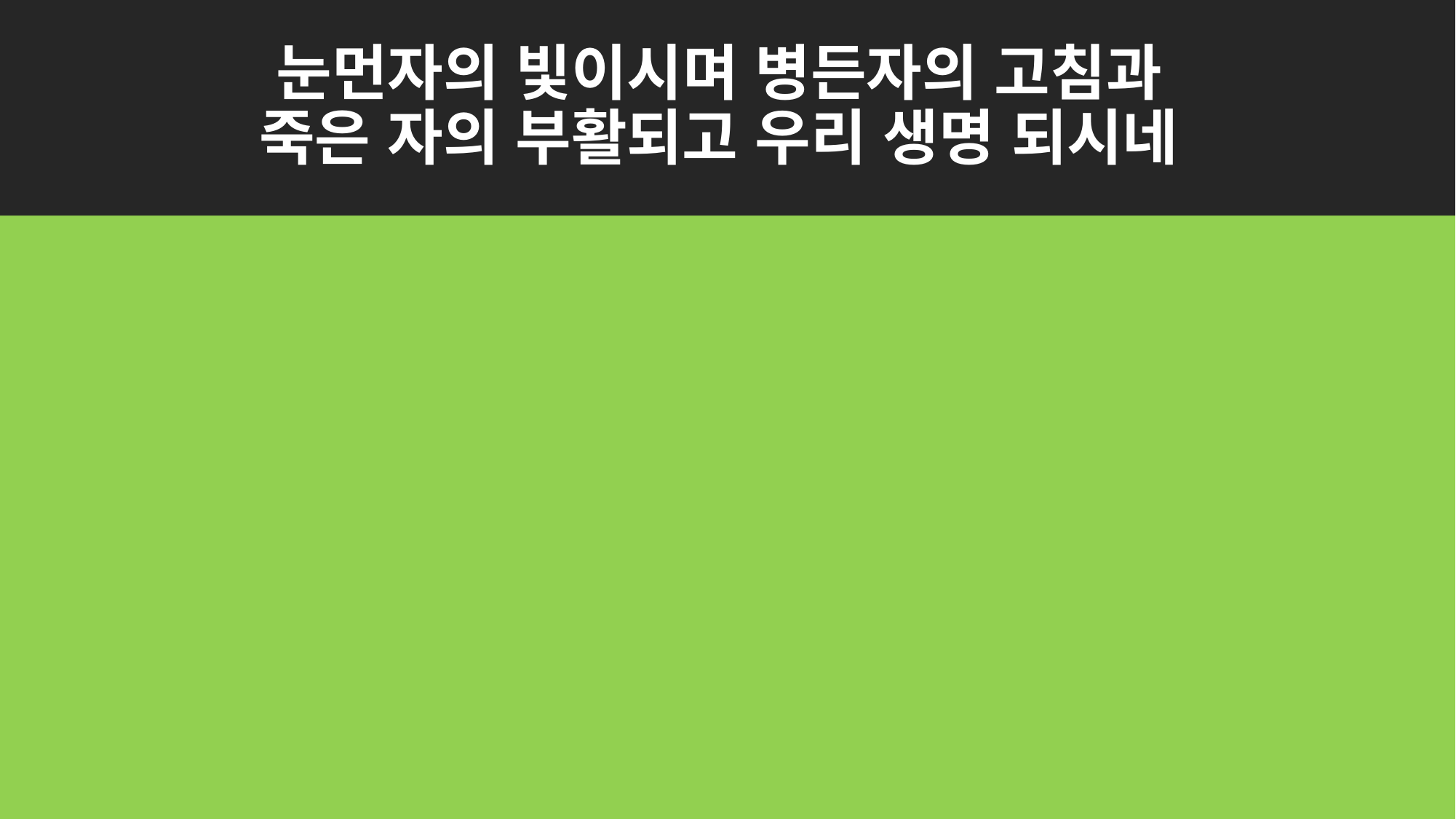

# 눈먼자의 빛이시며 병든자의 고침과 죽은 자의 부활되고 우리 생명 되시네